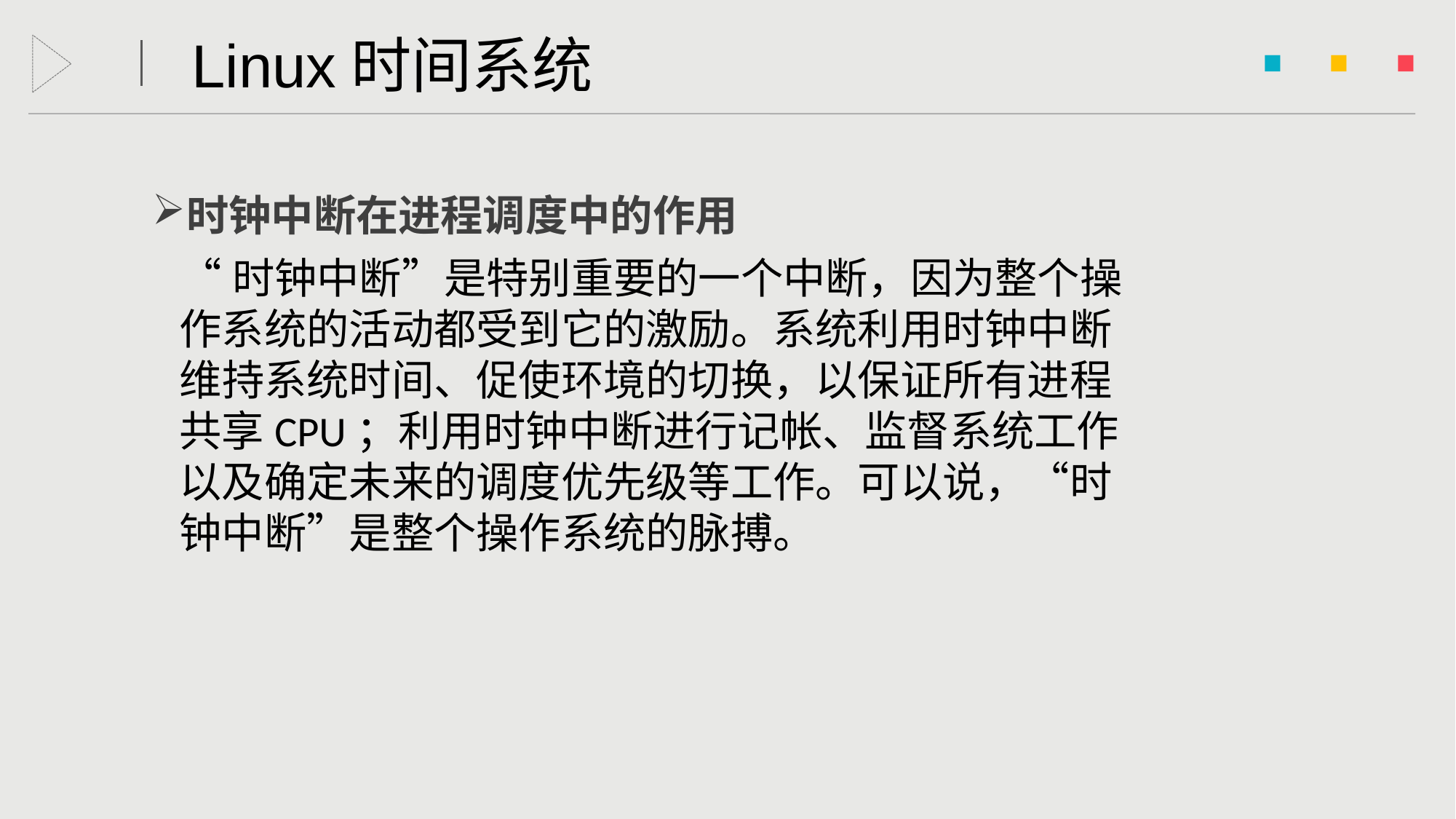

· · ·
Linux时间系统

时钟中断在进程调度中的作用
“时钟中断”是特别重要的一个中断，因为整个操作系统的活动都受到它的激励。系统利用时钟中断维持系统时间、促使环境的切换，以保证所有进程共享CPU；利用时钟中断进行记帐、监督系统工作以及确定未来的调度优先级等工作。可以说，“时钟中断”是整个操作系统的脉搏。